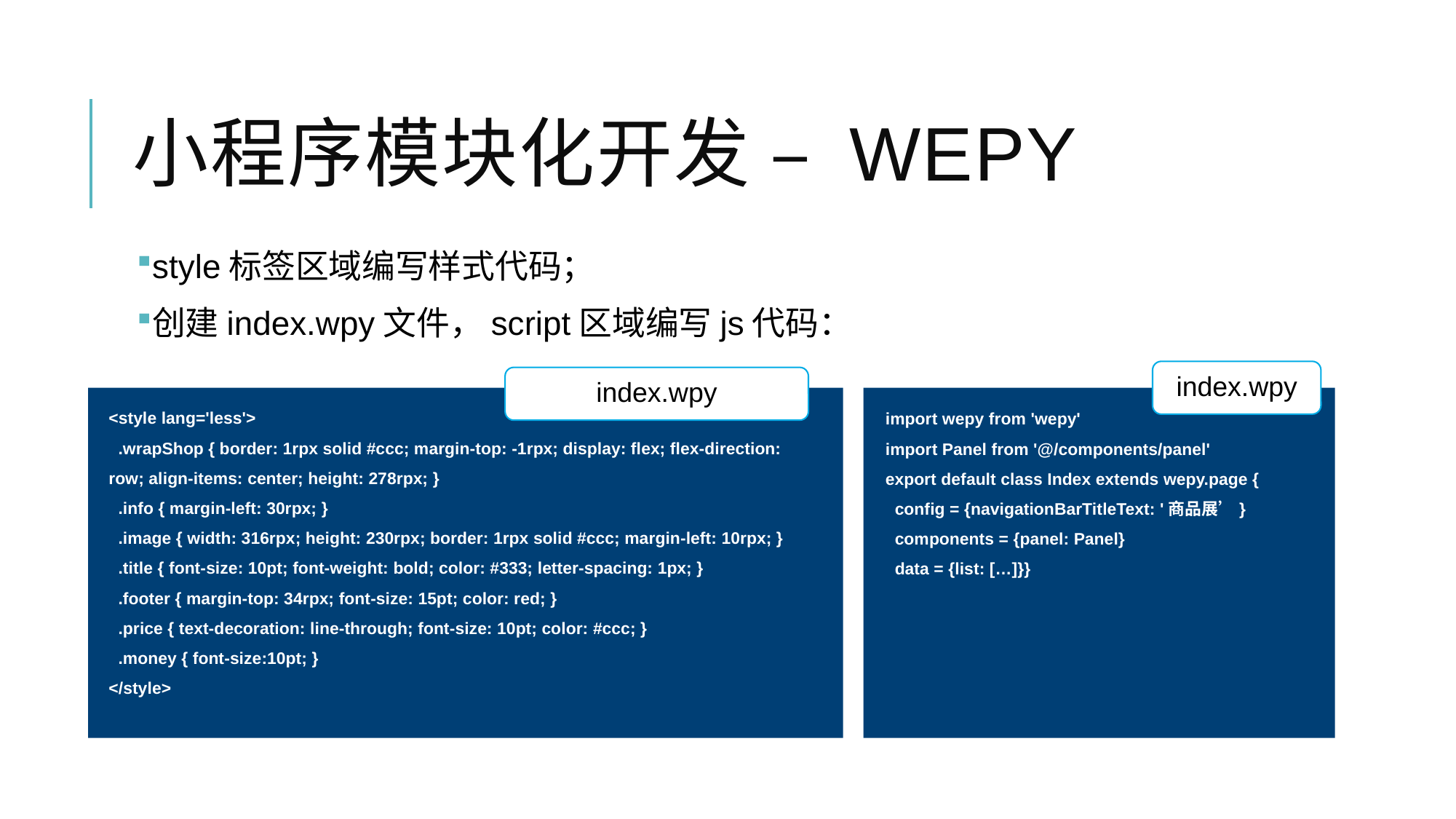

# 小程序模块化开发 – WePY
style标签区域编写样式代码；
创建index.wpy文件，script区域编写js代码：

index.wpy
index.wpy

<style lang='less'>
  .wrapShop { border: 1rpx solid #ccc; margin-top: -1rpx; display: flex; flex-direction: row; align-items: center; height: 278rpx; }
  .info { margin-left: 30rpx; }
  .image { width: 316rpx; height: 230rpx; border: 1rpx solid #ccc; margin-left: 10rpx; }
  .title { font-size: 10pt; font-weight: bold; color: #333; letter-spacing: 1px; }
  .footer { margin-top: 34rpx; font-size: 15pt; color: red; }
  .price { text-decoration: line-through; font-size: 10pt; color: #ccc; }
  .money { font-size:10pt; }
</style>

import wepy from 'wepy'
import Panel from '@/components/panel'
export default class Index extends wepy.page {
  config = {navigationBarTitleText: '商品展’}
  components = {panel: Panel}
  data = {list: […]}}